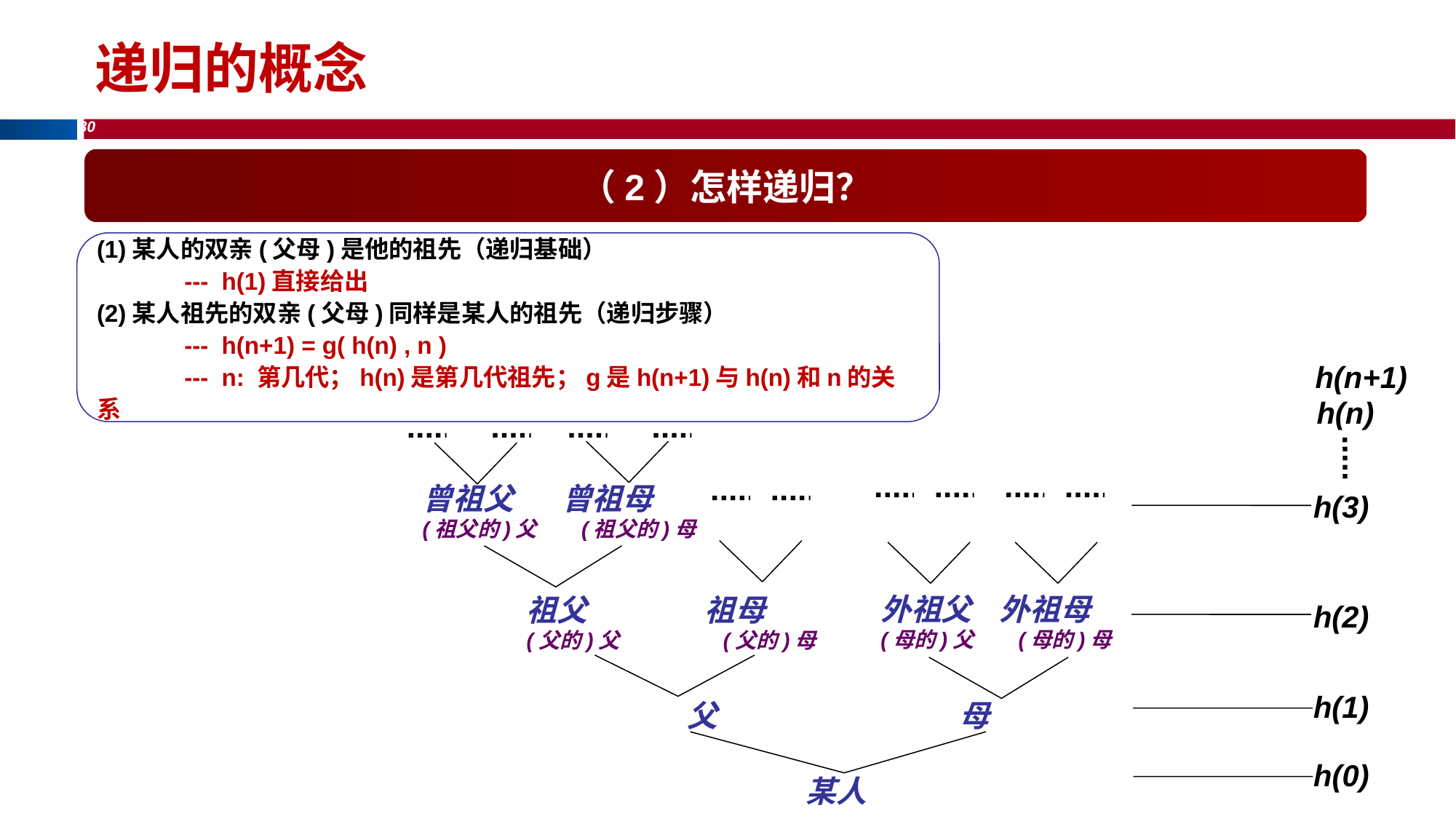

30
递归的概念
（2）怎样递归？
(1)某人的双亲(父母)是他的祖先（递归基础）
             ---  h(1)直接给出
(2)某人祖先的双亲(父母)同样是某人的祖先（递归步骤）
             ---  h(n+1) = g( h(n) , n )
             ---  n: 第几代；h(n)是第几代祖先；g是h(n+1)与h(n)和n的关系
h(n+1)
h(n)

曾祖父       曾祖母
(祖父的)父        (祖父的)母
h(3)

外祖父    外祖母
(母的)父        (母的)母
祖父                 祖母
(父的)父                    (父的)母
h(2)

h(1)
父                                   母

h(0)
某人